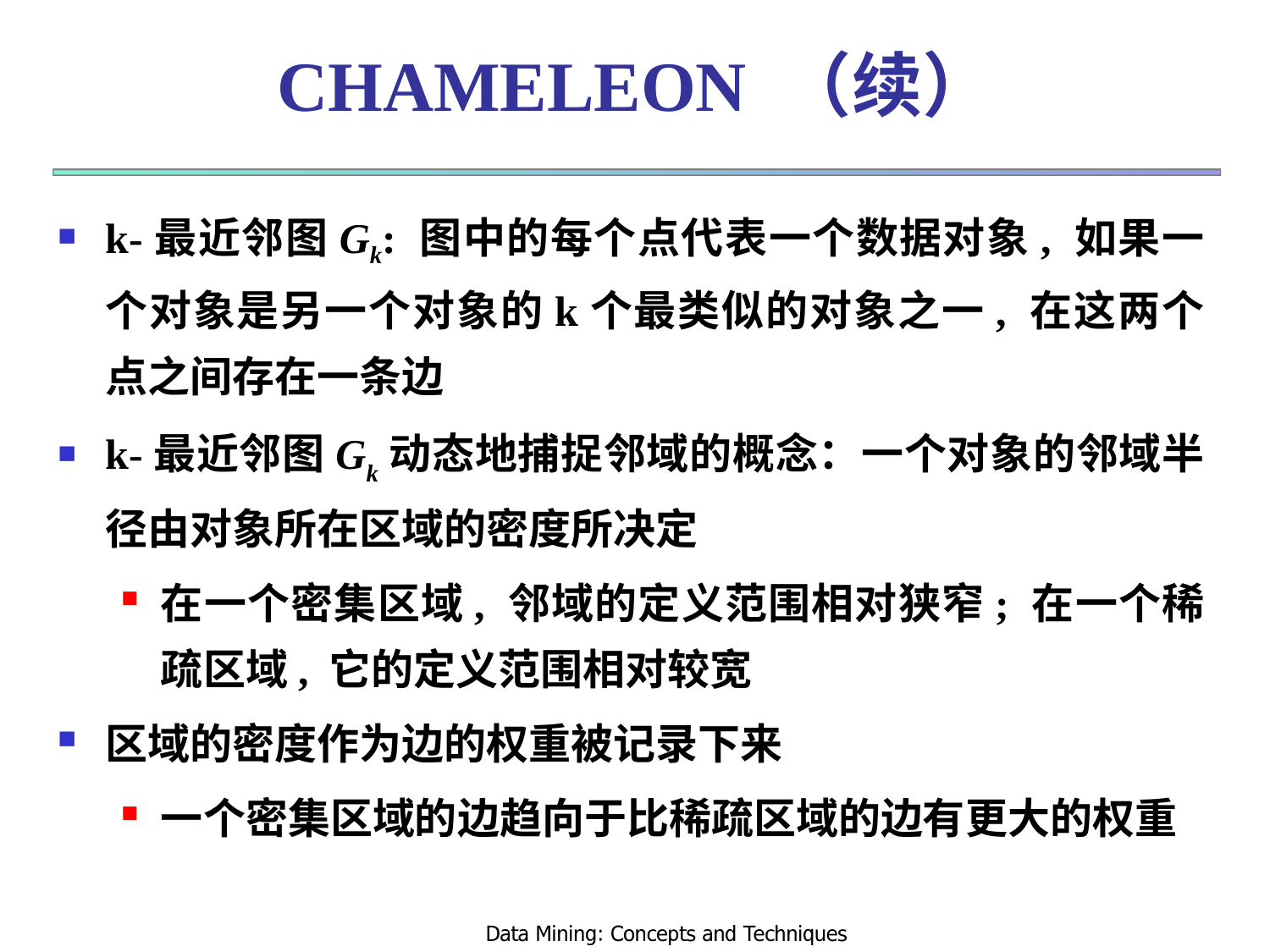

CHAMELEON （续）
# k-最近邻图Gk: 图中的每个点代表一个数据对象, 如果一个对象是另一个对象的k个最类似的对象之一, 在这两个点之间存在一条边
k-最近邻图Gk动态地捕捉邻域的概念：一个对象的邻域半径由对象所在区域的密度所决定
在一个密集区域, 邻域的定义范围相对狭窄; 在一个稀疏区域, 它的定义范围相对较宽
区域的密度作为边的权重被记录下来
一个密集区域的边趋向于比稀疏区域的边有更大的权重
Data Mining: Concepts and Techniques
58